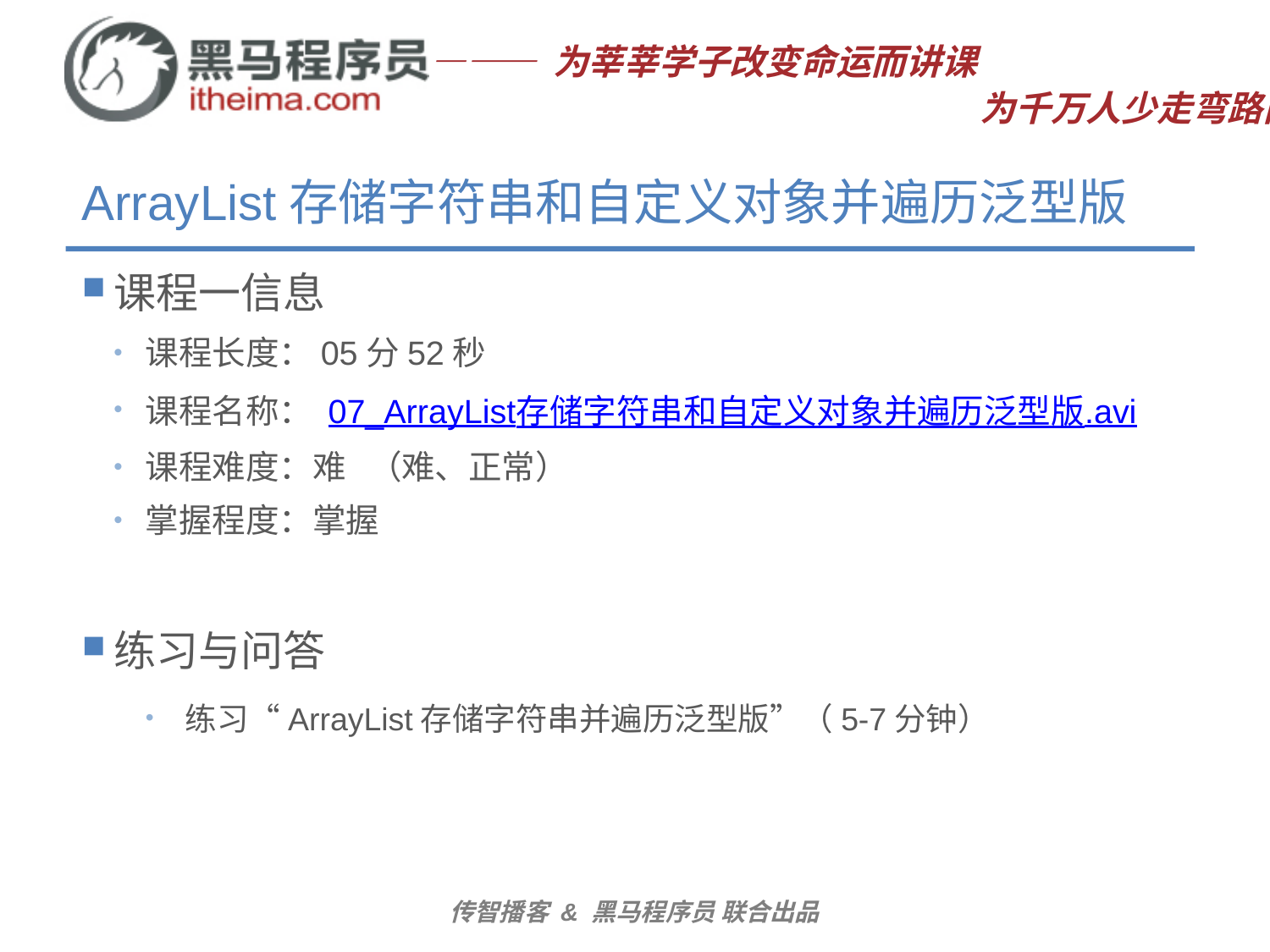

# ArrayList存储字符串和自定义对象并遍历泛型版
课程一信息
课程长度：05分52秒
课程名称： 07_ArrayList存储字符串和自定义对象并遍历泛型版.avi
课程难度：难   （难、正常）
掌握程度：掌握

练习与问答
练习“ArrayList存储字符串并遍历泛型版”（5-7分钟）